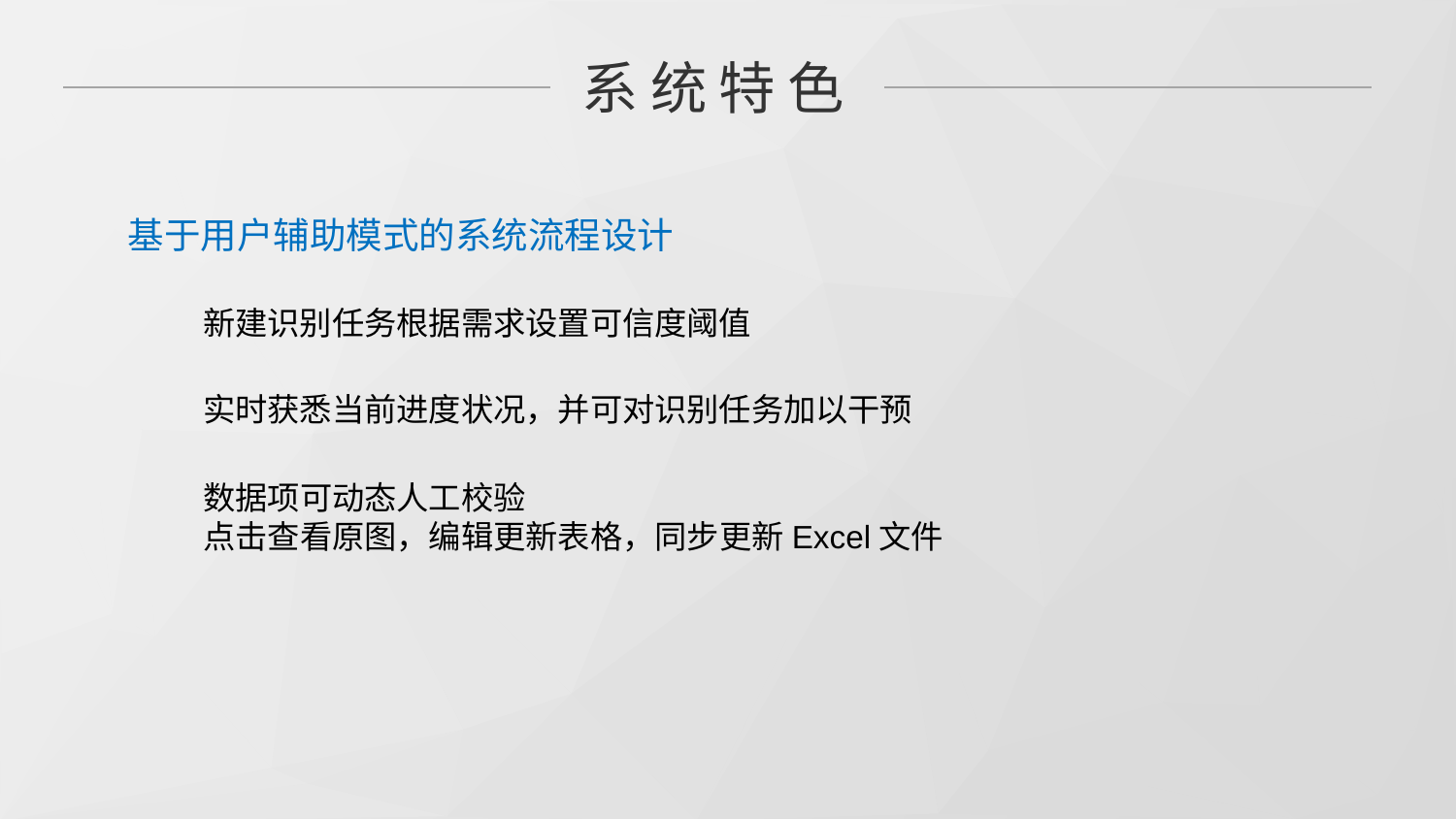

系统特色
基于用户辅助模式的系统流程设计
新建识别任务根据需求设置可信度阈值
实时获悉当前进度状况，并可对识别任务加以干预
数据项可动态人工校验
点击查看原图，编辑更新表格，同步更新Excel文件